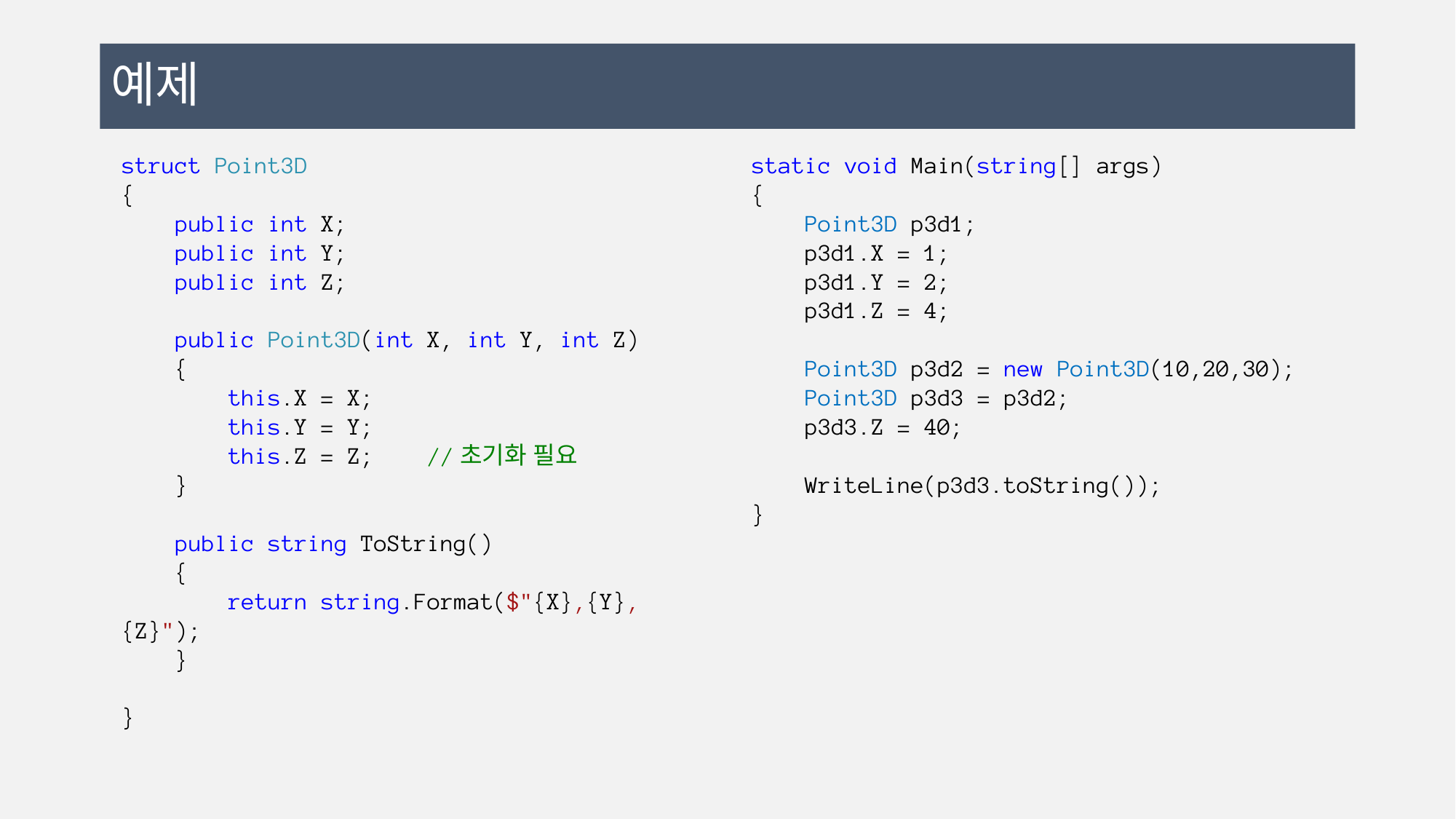

# 예제

struct Point3D
{
    public int X;
    public int Y;
    public int Z;

    public Point3D(int X, int Y, int Z)
    {
        this.X = X;
        this.Y = Y;
        this.Z = Z;    //초기화 필요
    }

    public string ToString()
    {
        return string.Format($"{X},{Y},{Z}");
    }

}
static void Main(string[] args)
{
    Point3D p3d1;
    p3d1.X = 1;
    p3d1.Y = 2;
    p3d1.Z = 4;

    Point3D p3d2 = new Point3D(10,20,30);
    Point3D p3d3 = p3d2;
    p3d3.Z = 40;

    WriteLine(p3d3.toString());
}